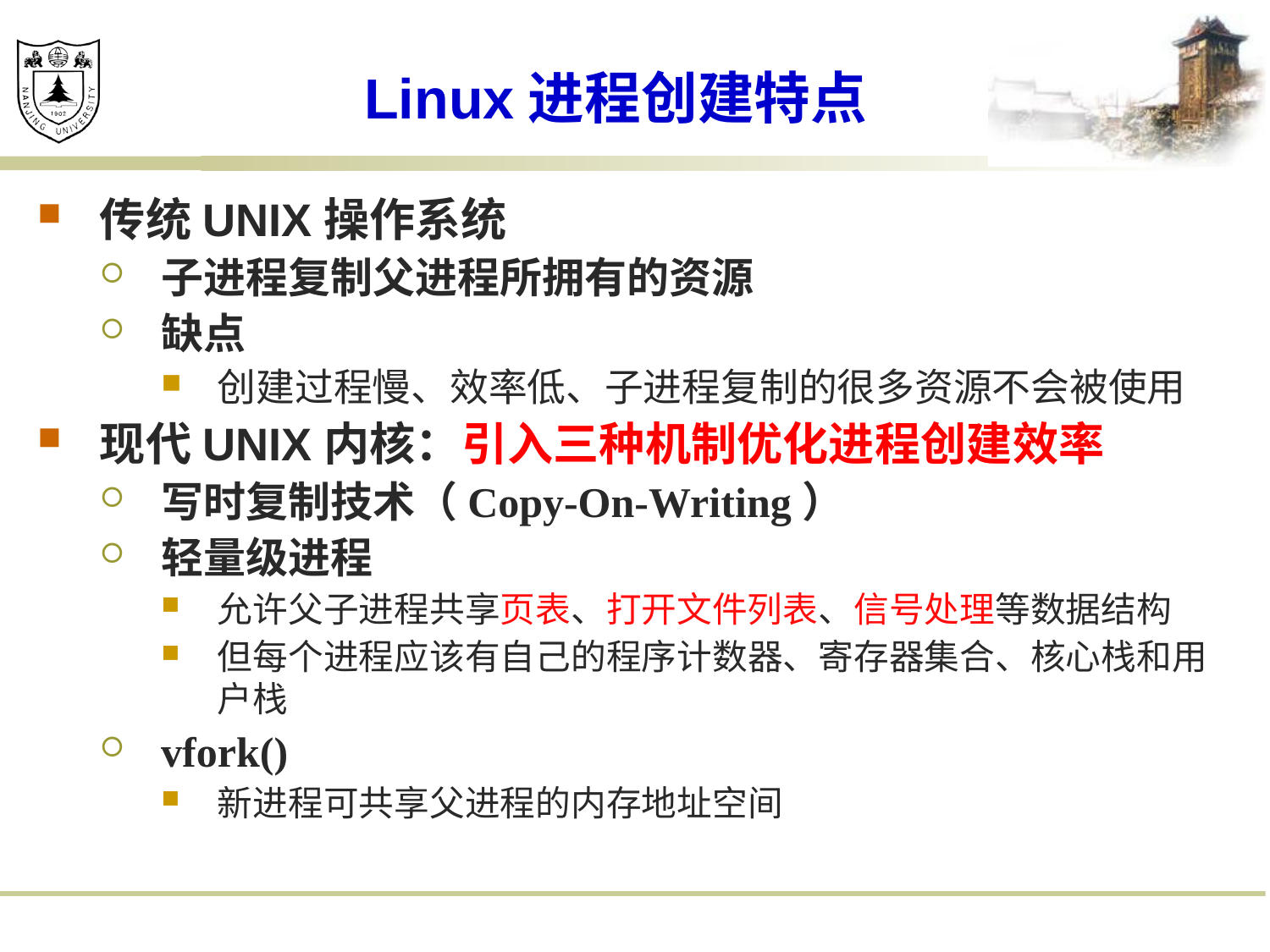

# Linux进程创建特点
传统UNIX操作系统
子进程复制父进程所拥有的资源
缺点
创建过程慢、效率低、子进程复制的很多资源不会被使用
现代UNIX内核：引入三种机制优化进程创建效率
写时复制技术（Copy-On-Writing）
轻量级进程
允许父子进程共享页表、打开文件列表、信号处理等数据结构
但每个进程应该有自己的程序计数器、寄存器集合、核心栈和用户栈
vfork()
新进程可共享父进程的内存地址空间
153